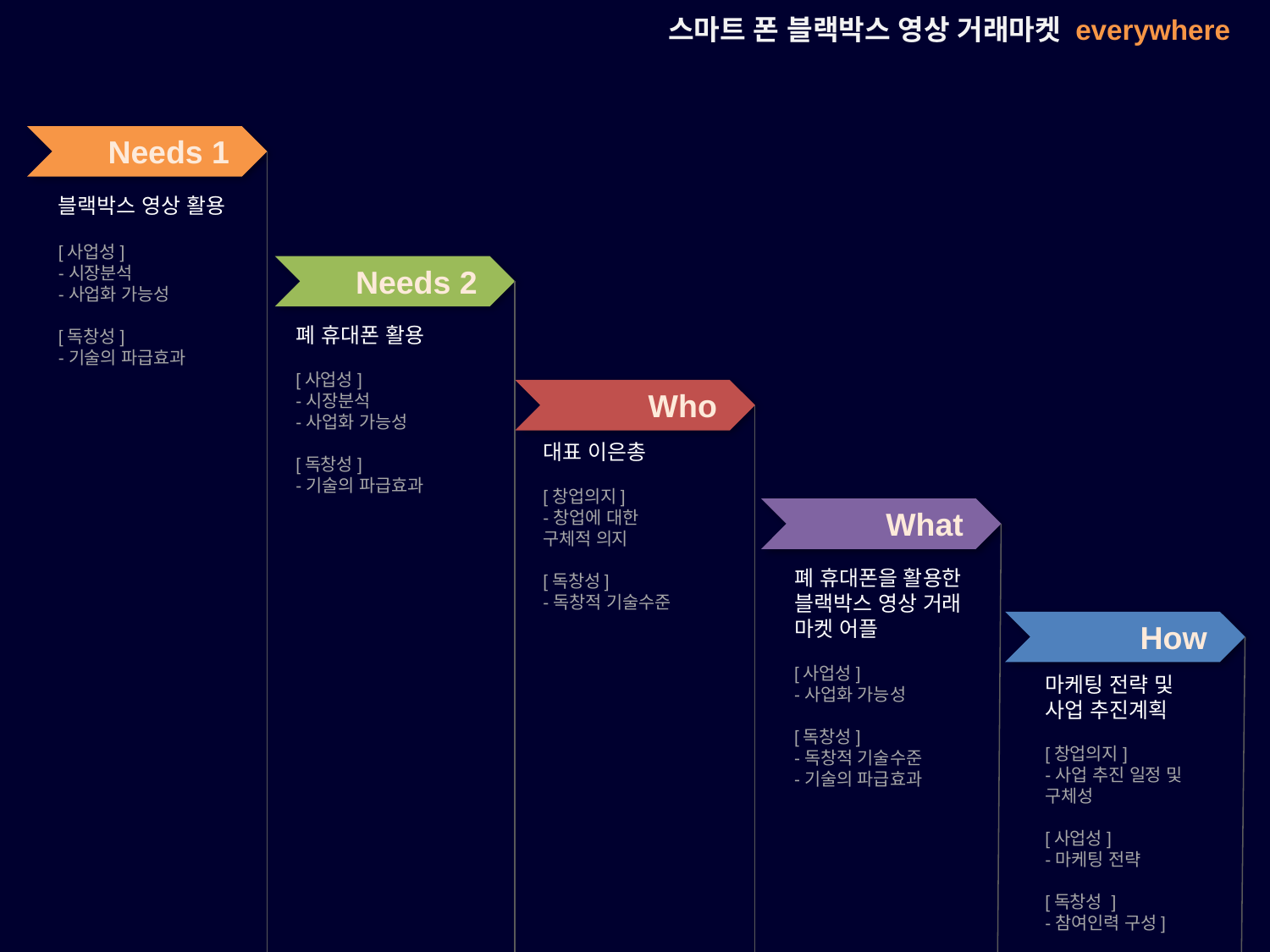

스마트 폰 블랙박스 영상 거래마켓 everywhere
Needs 1
블랙박스 영상 활용

[사업성]
-시장분석
-사업화 가능성

[독창성]
-기술의 파급효과
Needs 2
폐 휴대폰 활용

[사업성]
-시장분석
-사업화 가능성

[독창성]
-기술의 파급효과
Who
대표 이은총

[창업의지]
-창업에 대한
구체적 의지

[독창성]
-독창적 기술수준
What
폐 휴대폰을 활용한
블랙박스 영상 거래
마켓 어플

[사업성]
-사업화 가능성

[독창성]
-독창적 기술수준
-기술의 파급효과
How
마케팅 전략 및
사업 추진계획

[창업의지]
-사업 추진 일정 및
구체성

[사업성]
-마케팅 전략

[독창성 ]
-참여인력 구성]